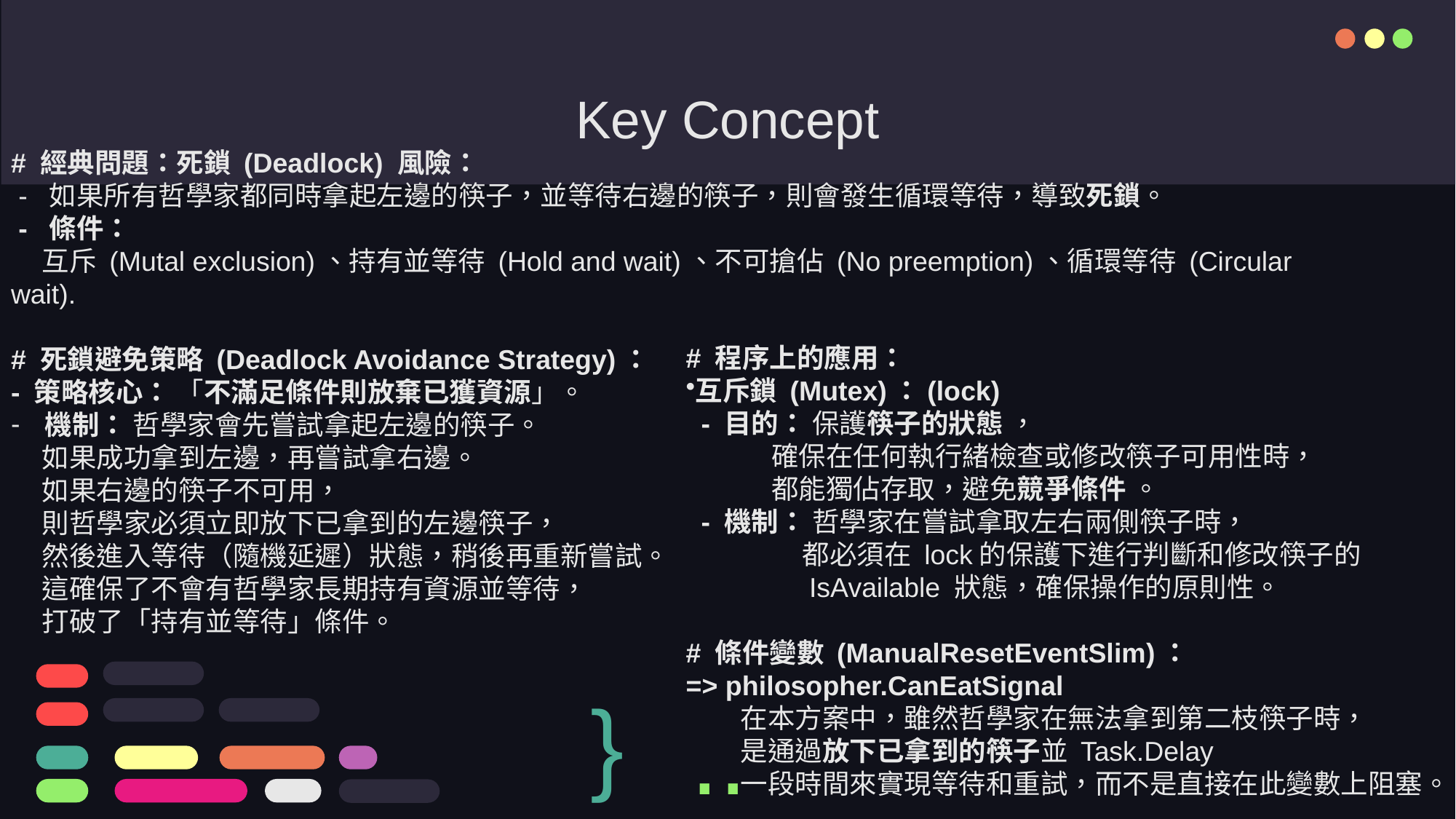

# Key Concept
# 經典問題：死鎖 (Deadlock) 風險：
 -  如果所有哲學家都同時拿起左邊的筷子，並等待右邊的筷子，則會發生循環等待，導致死鎖。
 -  條件：
    互斥 (Mutal exclusion)、持有並等待 (Hold and wait)、不可搶佔 (No preemption)、循環等待 (Circular wait).

# 死鎖避免策略 (Deadlock Avoidance Strategy)：
- 策略核心： 「不滿足條件則放棄已獲資源」。
機制： 哲學家會先嘗試拿起左邊的筷子。
    如果成功拿到左邊，再嘗試拿右邊。
    如果右邊的筷子不可用，
    則哲學家必須立即放下已拿到的左邊筷子，
    然後進入等待（隨機延遲）狀態，稍後再重新嘗試。
    這確保了不會有哲學家長期持有資源並等待，
    打破了「持有並等待」條件。

# 程序上的應用：
互斥鎖 (Mutex)：(lock)
  - 目的： 保護筷子的狀態 ，
    確保在任何執行緒檢查或修改筷子可用性時，
    都能獨佔存取，避免競爭條件 。
  - 機制： 哲學家在嘗試拿取左右兩側筷子時，
         都必須在 lock的保護下進行判斷和修改筷子的
         IsAvailable 狀態，確保操作的原則性。

# 條件變數 (ManualResetEventSlim)：
=> philosopher.CanEatSignal
在本方案中，雖然哲學家在無法拿到第二枝筷子時，
是通過放下已拿到的筷子並 Task.Delay
一段時間來實現等待和重試，而不是直接在此變數上阻塞。

}
..